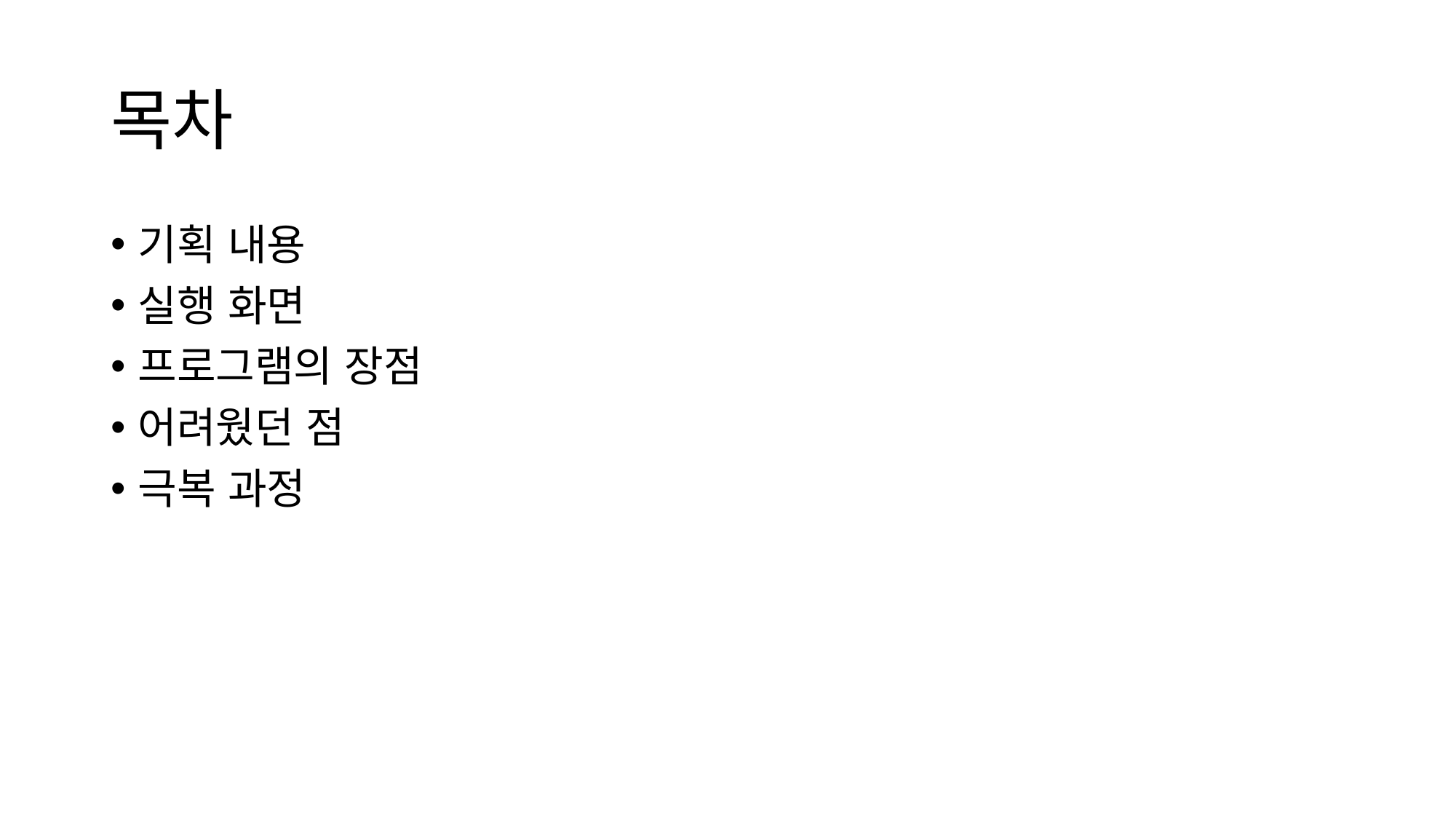

# 목차
기획 내용
실행 화면
프로그램의 장점
어려웠던 점
극복 과정